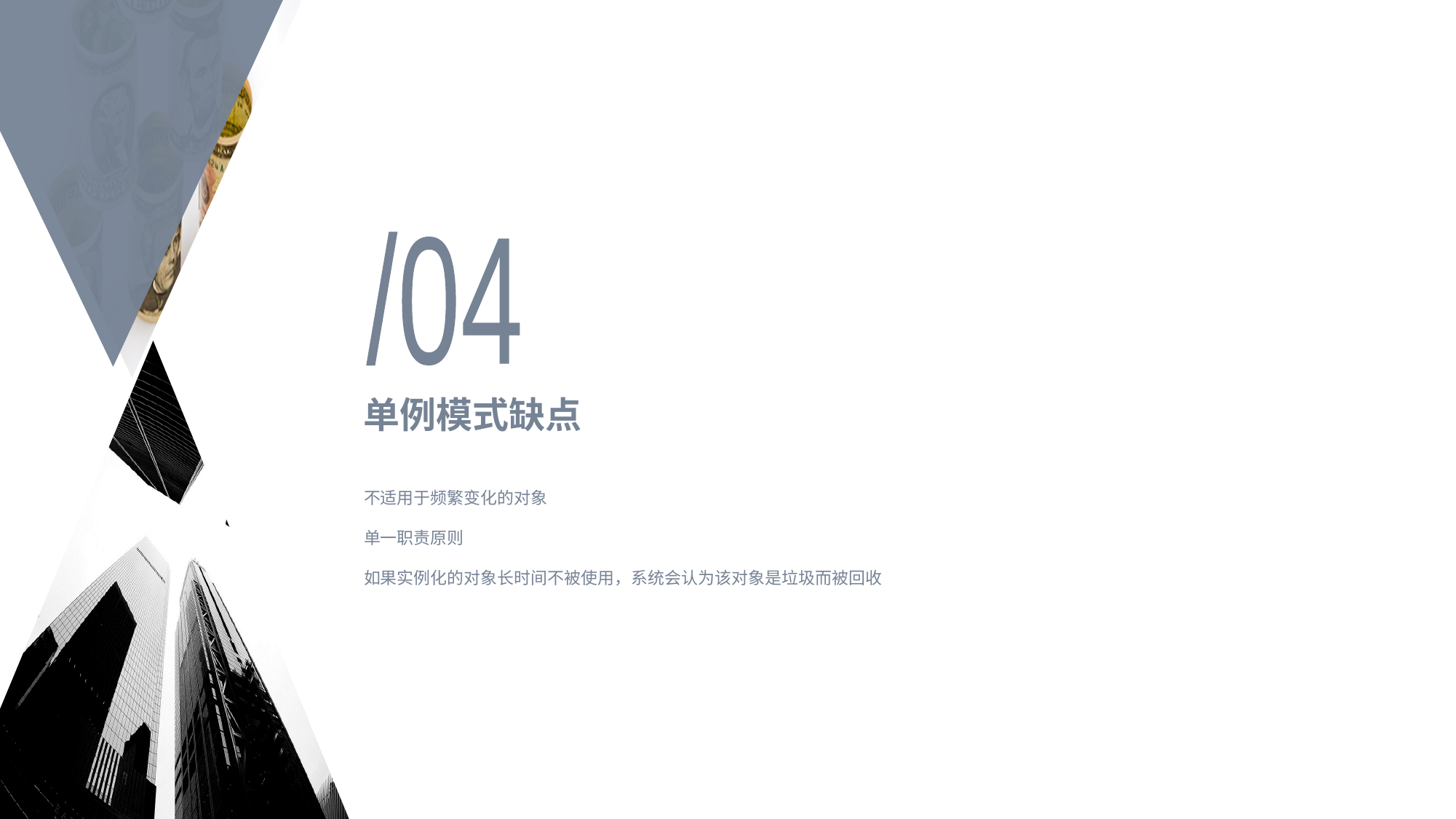

/04
# 单例模式缺点

不适用于频繁变化的对象
单一职责原则
如果实例化的对象长时间不被使用，系统会认为该对象是垃圾而被回收